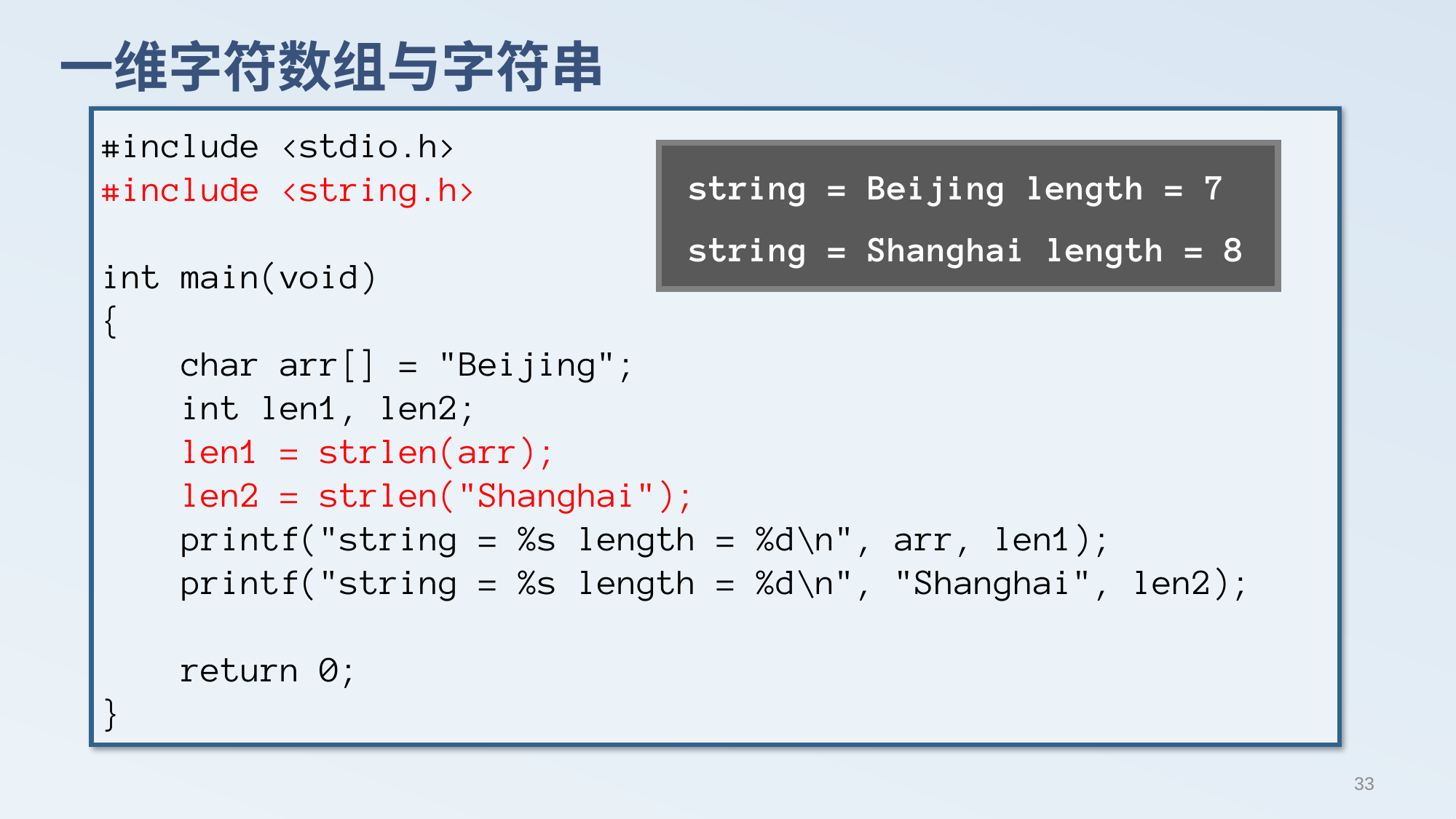

# 一维字符数组与字符串
#include <stdio.h>
#include <string.h>

int main(void)
{
    char arr[] = "Beijing";
    int len1, len2;
    len1 = strlen(arr);
    len2 = strlen("Shanghai");
    printf("string = %s length = %d\n", arr, len1);
    printf("string = %s length = %d\n", "Shanghai", len2);

    return 0;
}
 string = Beijing length = 7
 string = Shanghai length = 8